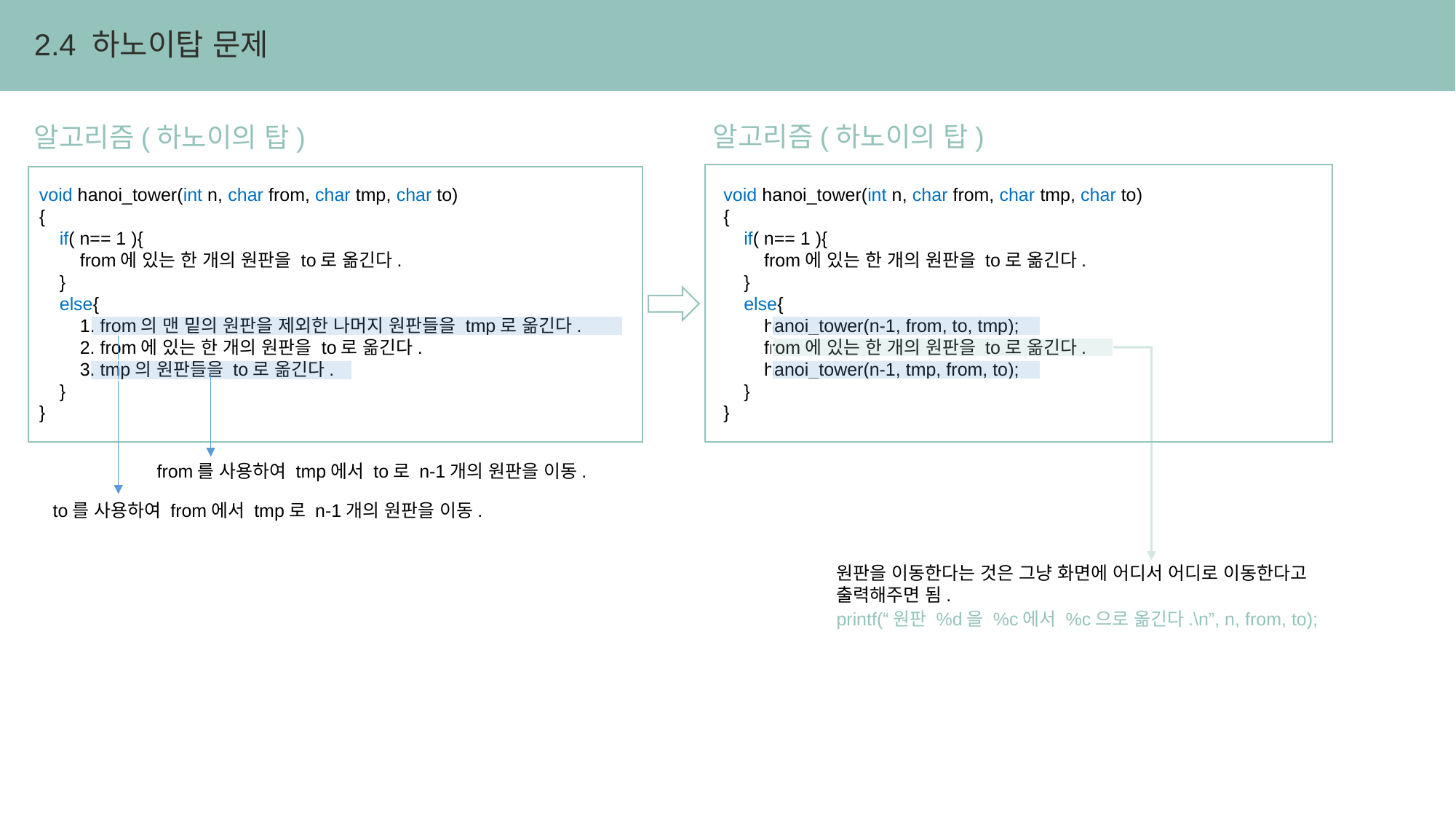

2.4 하노이탑 문제
알고리즘(하노이의 탑)
알고리즘(하노이의 탑)

void hanoi_tower(int n, char from, char tmp, char to)
{
    if( n== 1 ){
        from에 있는 한 개의 원판을 to로 옮긴다.
    }
    else{
        1. from의 맨 밑의 원판을 제외한 나머지 원판들을 tmp로 옮긴다.
        2. from에 있는 한 개의 원판을 to로 옮긴다.
        3. tmp의 원판들을 to로 옮긴다.
    }
}
void hanoi_tower(int n, char from, char tmp, char to)
{
    if( n== 1 ){
        from에 있는 한 개의 원판을 to로 옮긴다.
    }
    else{
        hanoi_tower(n-1, from, to, tmp);
        from에 있는 한 개의 원판을 to로 옮긴다.
        hanoi_tower(n-1, tmp, from, to);
    }
}

from를 사용하여 tmp에서 to로 n-1개의 원판을 이동.
to를 사용하여 from에서 tmp로 n-1개의 원판을 이동.
원판을 이동한다는 것은 그냥 화면에 어디서 어디로 이동한다고 출력해주면 됨.
printf(“원판 %d을 %c에서 %c으로 옮긴다.\n”, n, from, to);